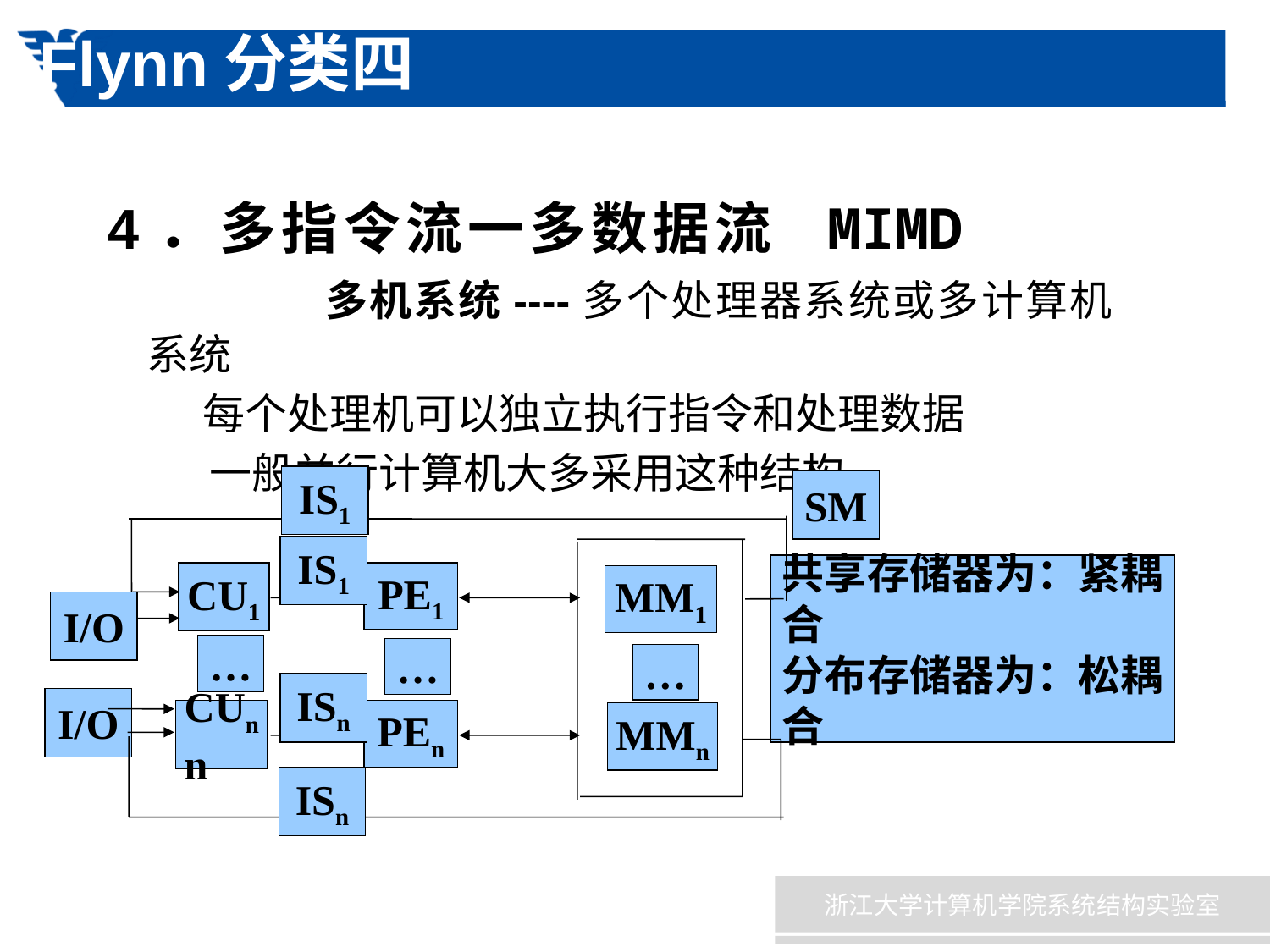

# Flynn分类四
4．多指令流一多数据流  MIMD 		 多机系统----多个处理器系统或多计算机系统
  	每个处理机可以独立执行指令和处理数据
   一般并行计算机大多采用这种结构。

IS1
SM

IS1

CU1
PE1

MM1
…
MMn

…
…
ISn

CUnn
PEn

ISn
I/O

I/O

共享存储器为：紧耦合
分布存储器为：松耦合